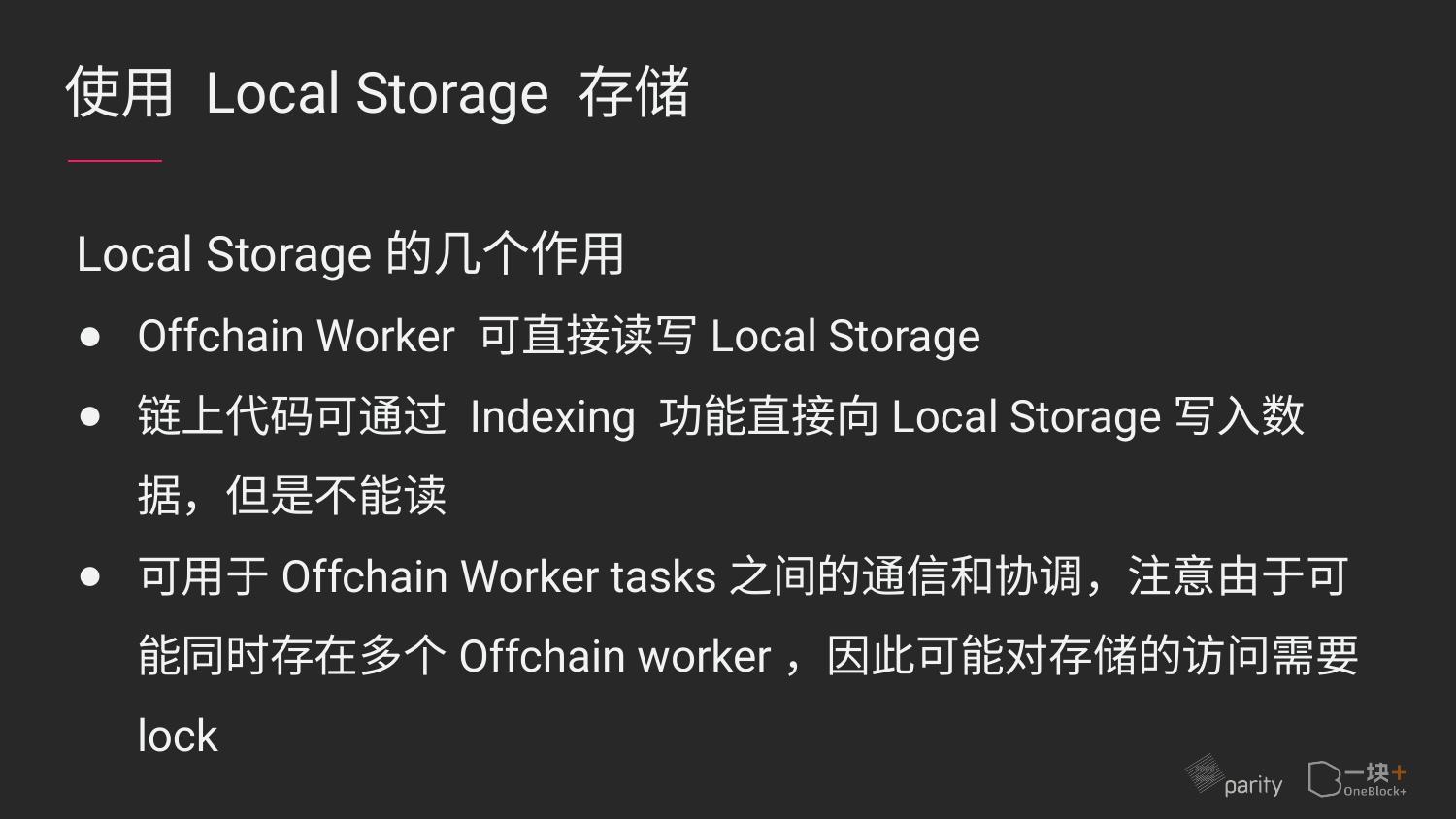

# 使用 Local Storage 存储
Local Storage的几个作用
Offchain Worker 可直接读写Local Storage
链上代码可通过 Indexing 功能直接向Local Storage写入数据，但是不能读
可用于Offchain Worker tasks之间的通信和协调，注意由于可能同时存在多个Offchain worker，因此可能对存储的访问需要lock